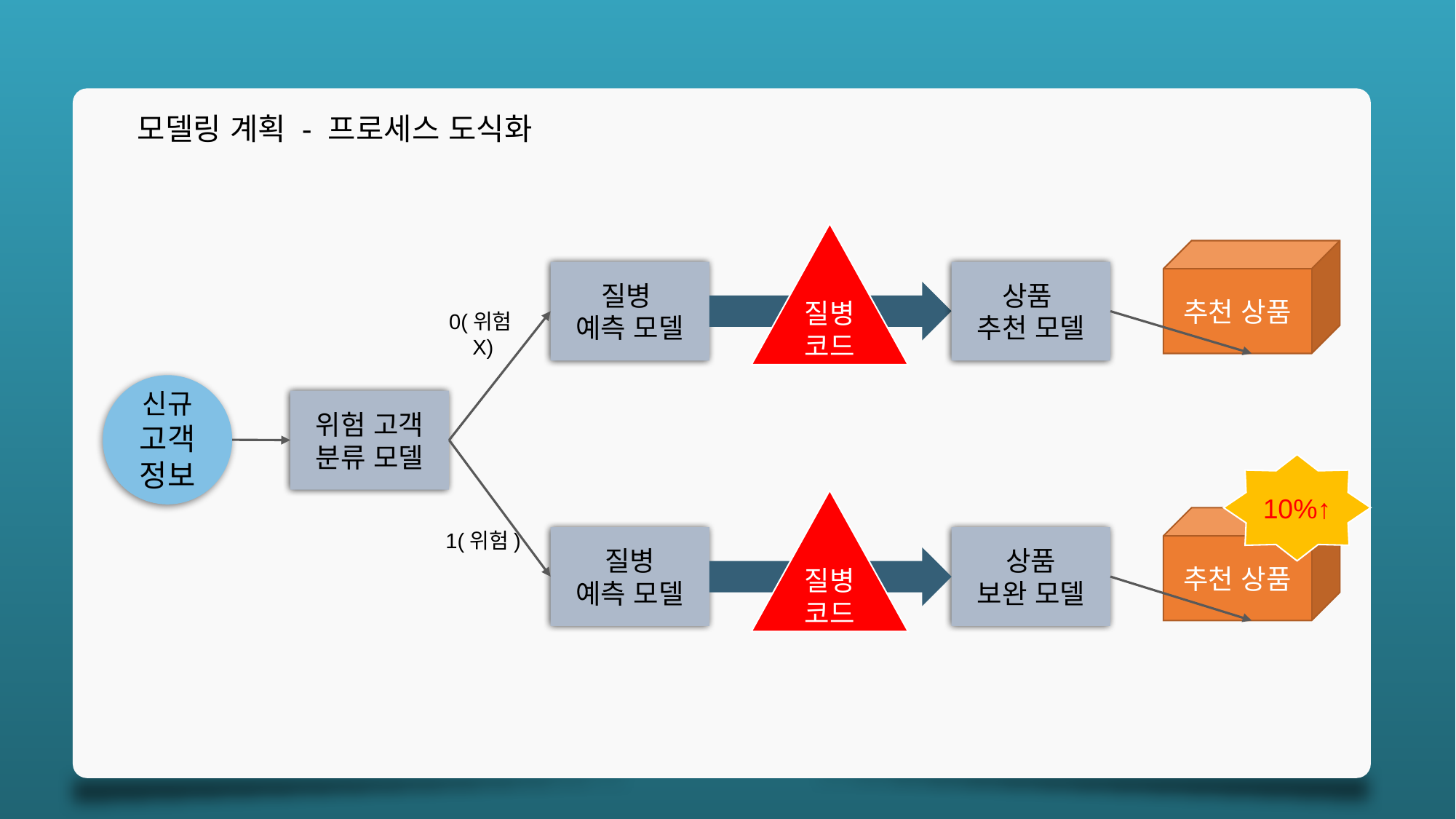

모델링 계획 - 프로세스 도식화
질병 코드
추천 상품
질병
예측 모델
상품
추천 모델

0(위험X)
신규
고객
정보
위험 고객
분류 모델
10%↑
질병 코드
추천 상품
1(위험)
질병
예측 모델
상품
보완 모델